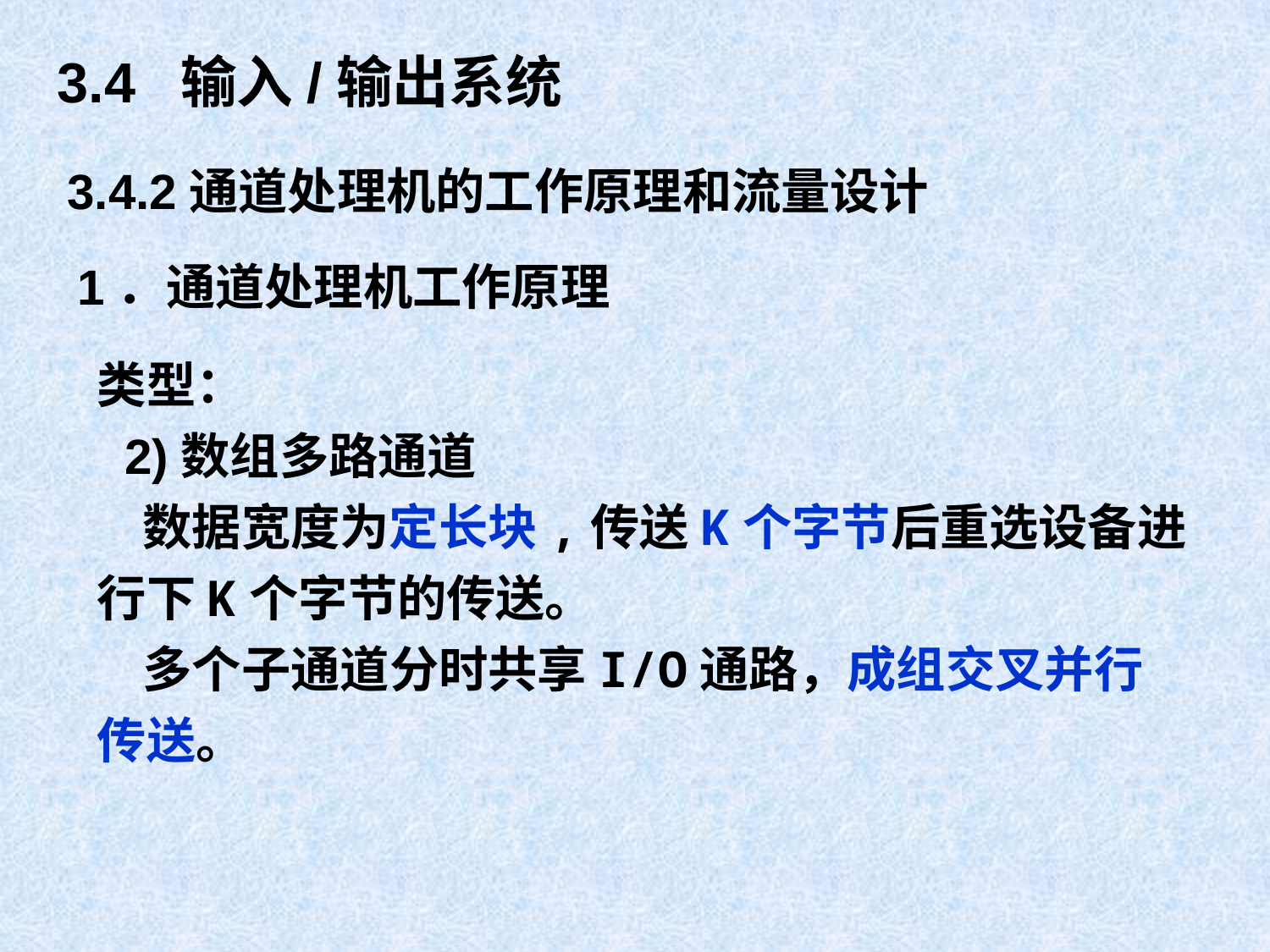

3.4  输入/输出系统
3.4.2通道处理机的工作原理和流量设计
1．通道处理机工作原理
类型：
  2)数组多路通道
   数据宽度为定长块,传送K个字节后重选设备进行下K个字节的传送。
   多个子通道分时共享I/O通路，成组交叉并行传送。